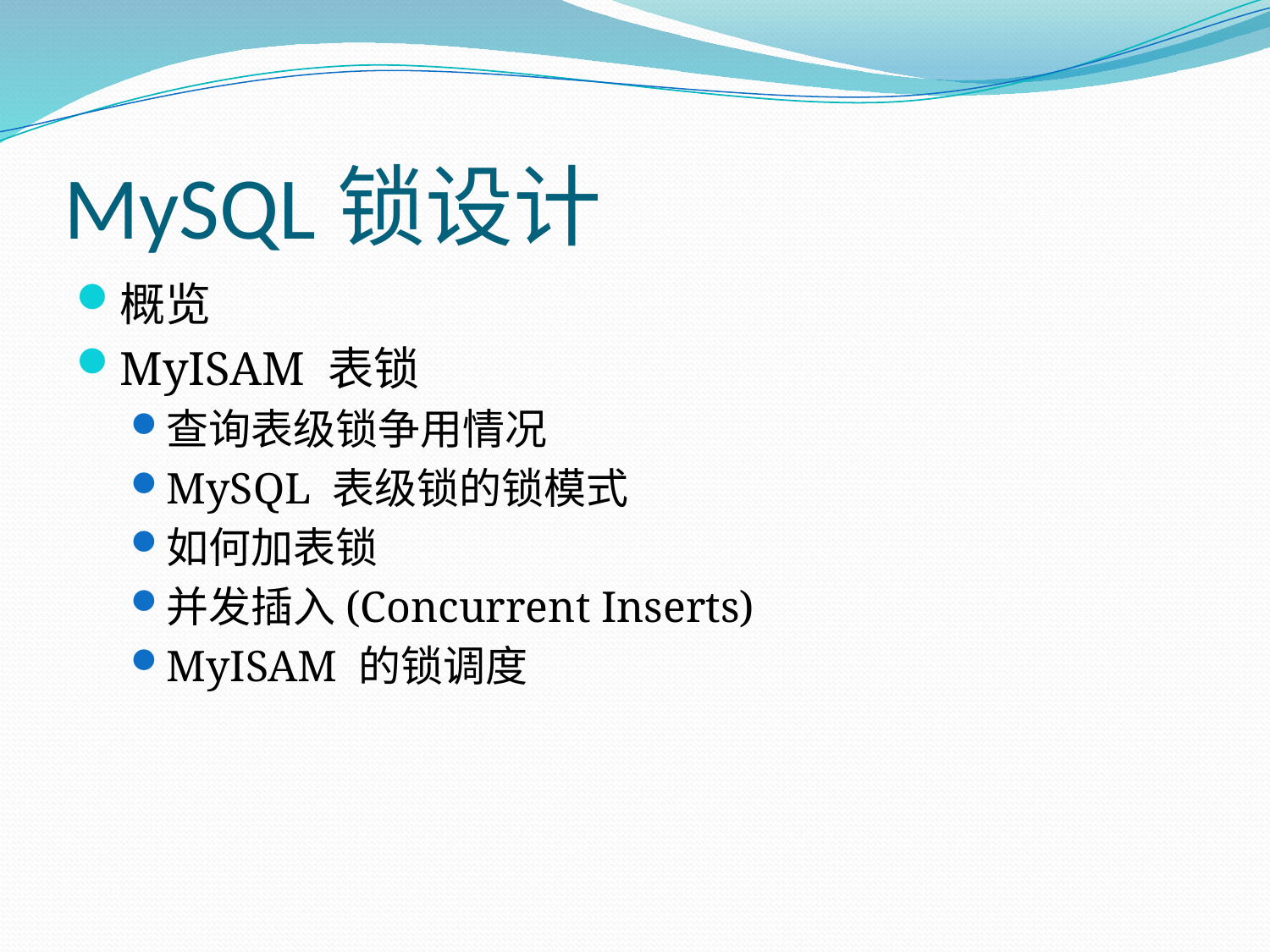

# MySQL锁设计
概览
MyISAM 表锁
查询表级锁争用情况
MySQL 表级锁的锁模式
如何加表锁
并发插入(Concurrent Inserts)
MyISAM 的锁调度